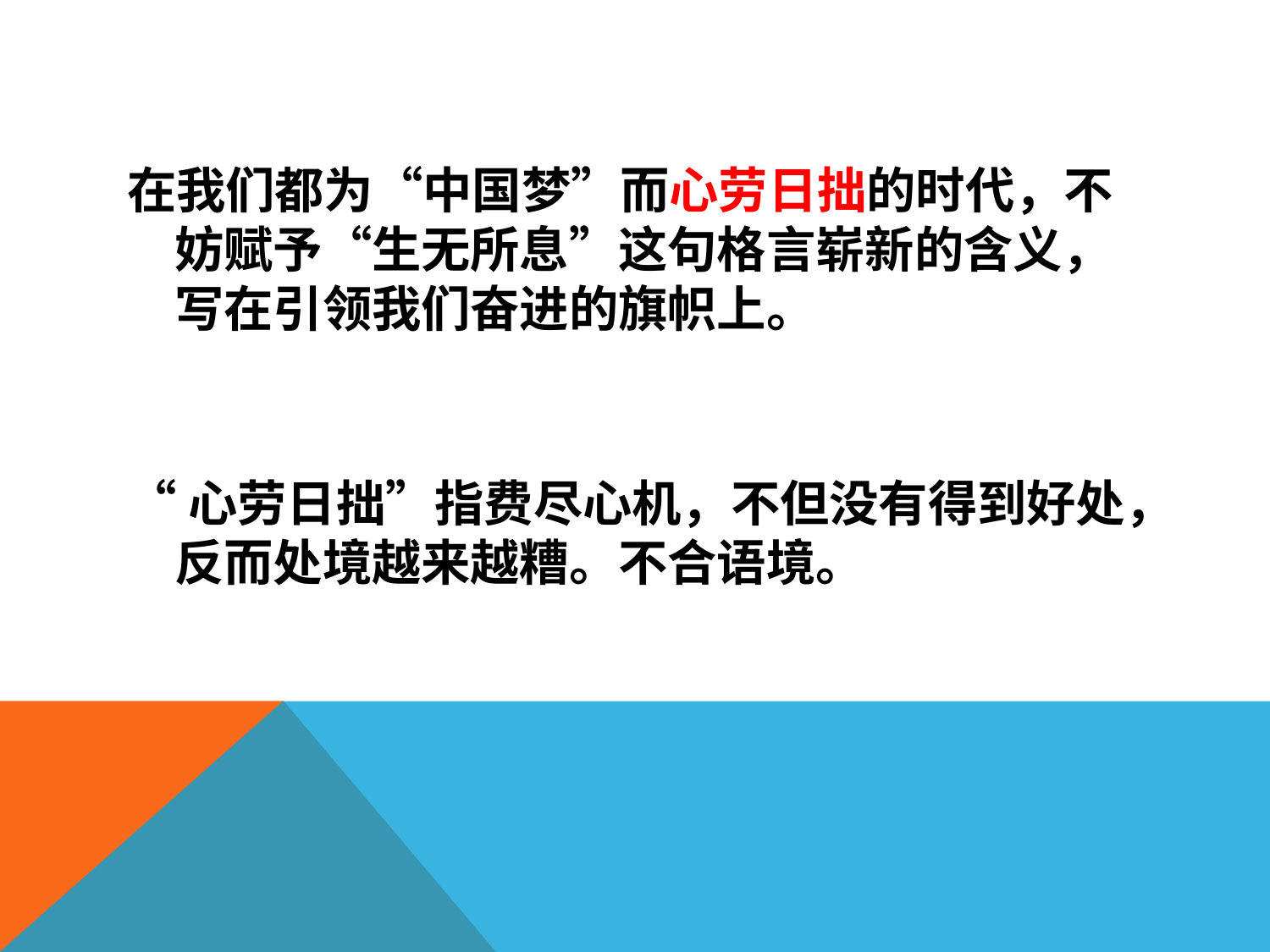

#
在我们都为“中国梦”而心劳日拙的时代，不妨赋予“生无所息”这句格言崭新的含义，写在引领我们奋进的旗帜上。

“心劳日拙”指费尽心机，不但没有得到好处，反而处境越来越糟。不合语境。